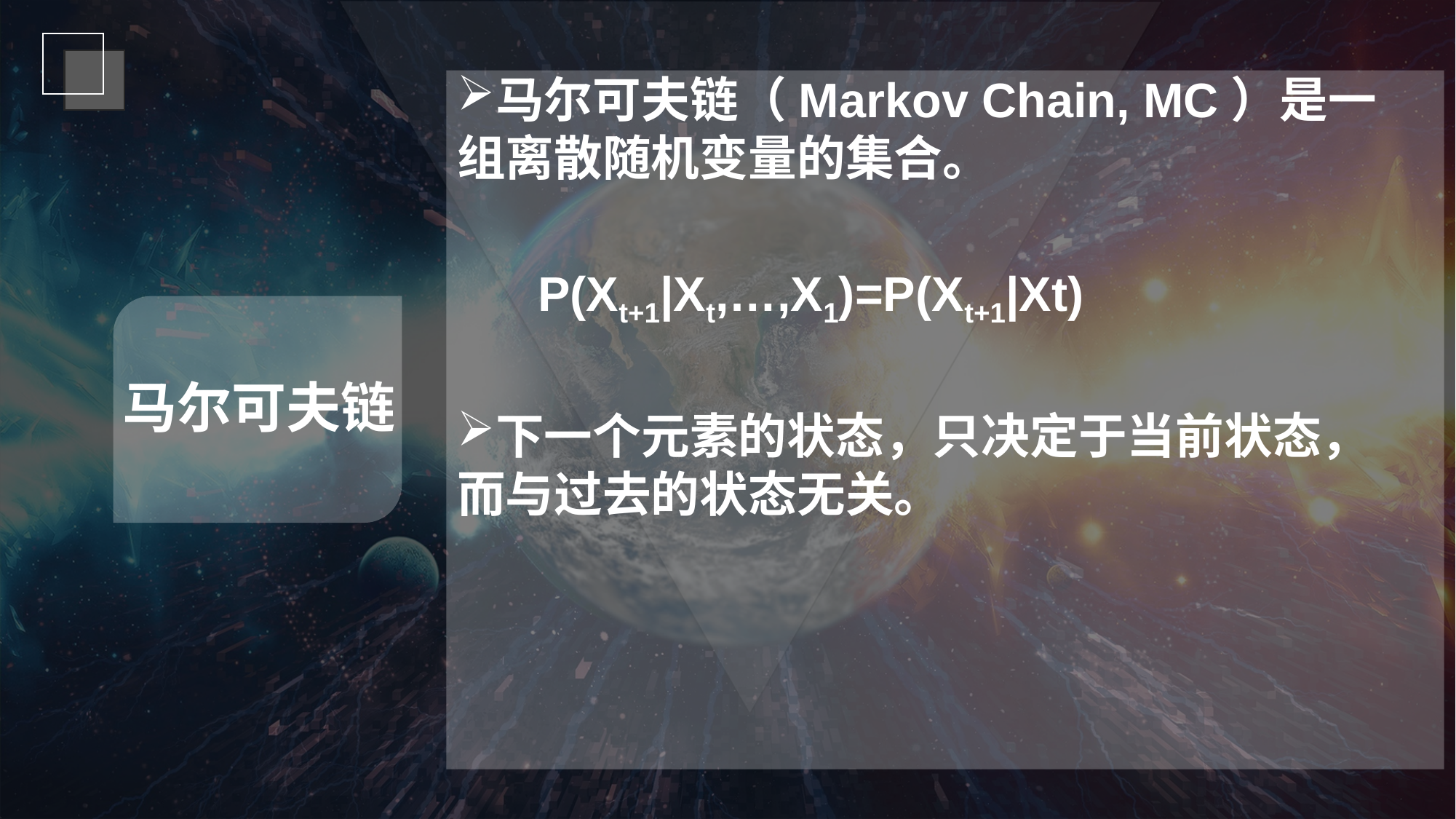

马尔可夫链（Markov Chain, MC）是一组离散随机变量的集合。

      P(Xt+1|Xt,…,X1)=P(Xt+1|Xt)

下一个元素的状态，只决定于当前状态，而与过去的状态无关。

马尔可夫链